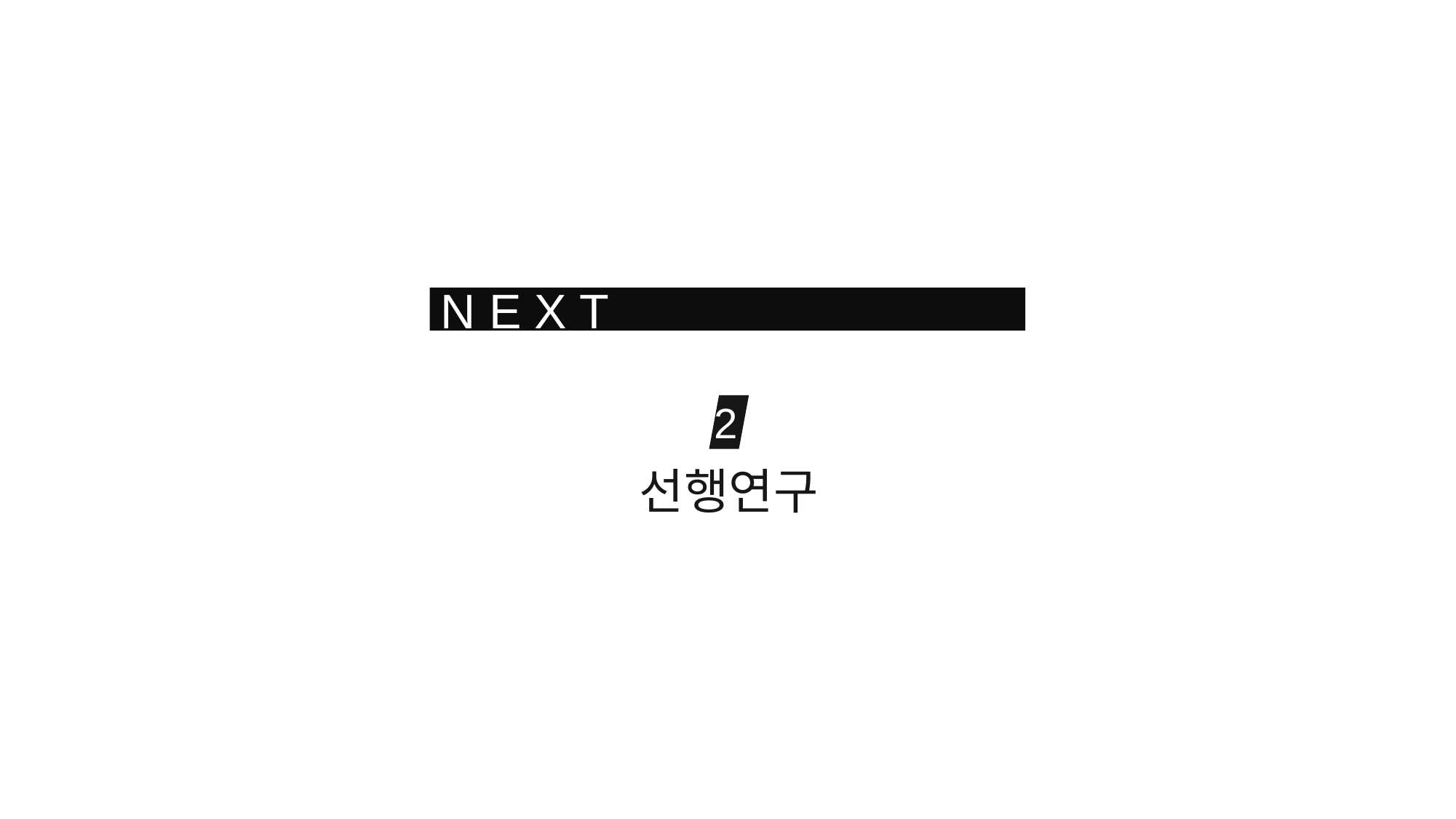

N E X T
2

선행연구
2
3

4